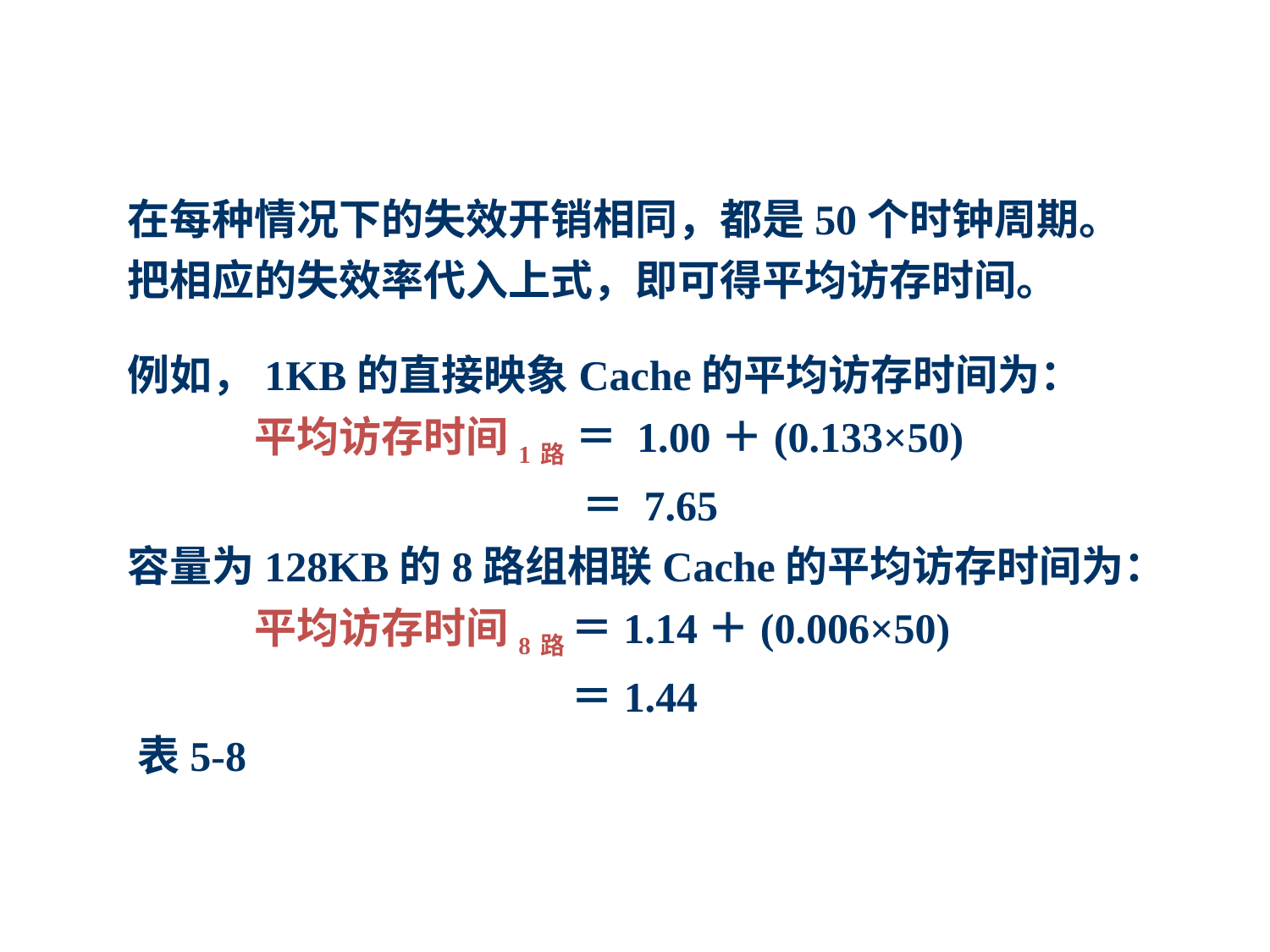

在每种情况下的失效开销相同，都是50个时钟周期。把相应的失效率代入上式，即可得平均访存时间。
例如，1KB的直接映象Cache的平均访存时间为：
	平均访存时间1路 ＝ 1.00＋(0.133×50)
                                          ＝ 7.65
容量为128KB的8路组相联Cache的平均访存时间为：
	平均访存时间8路 ＝1.14＋(0.006×50)
                                         ＝1.44
表5-8